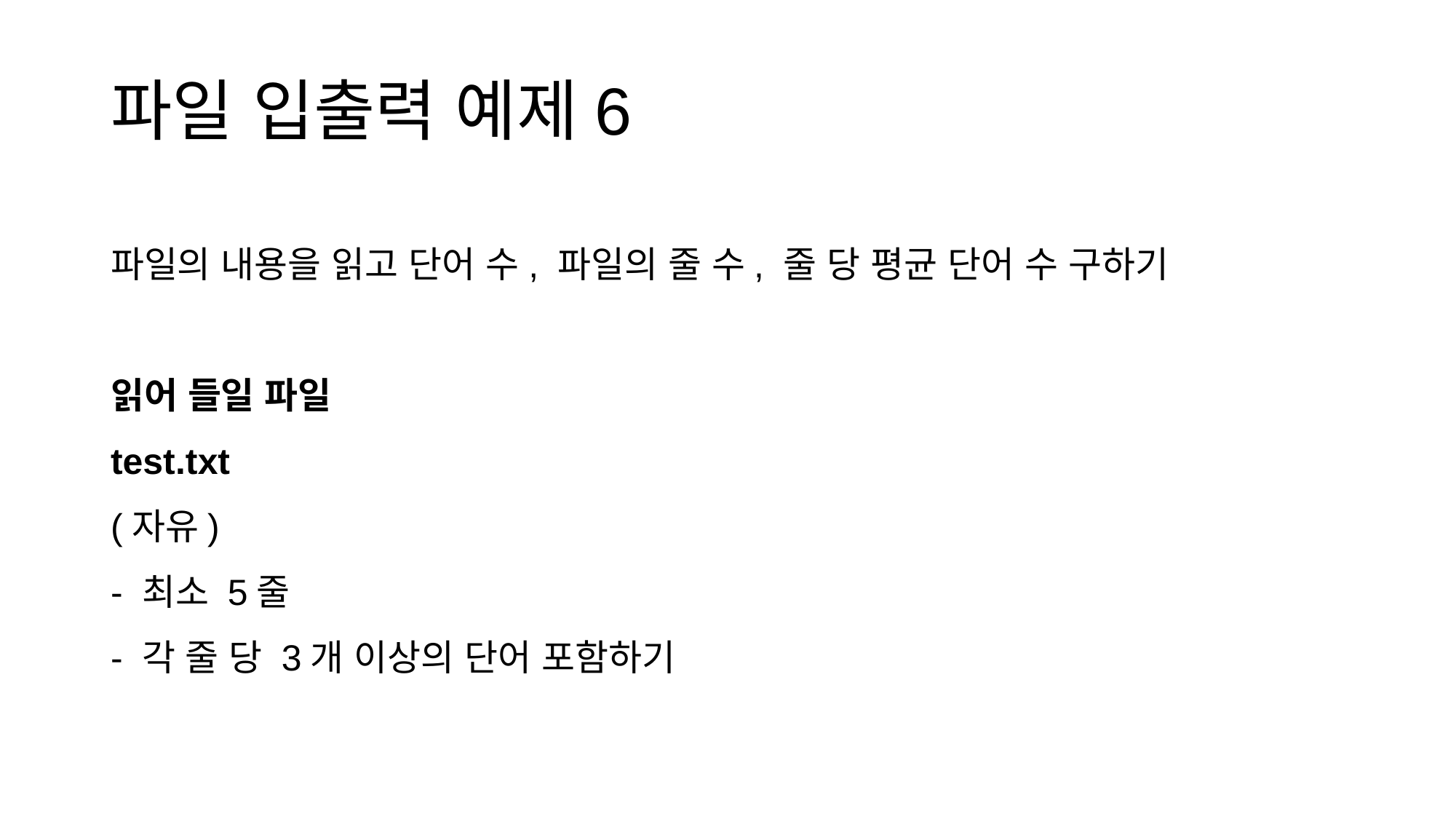

# 파일 입출력 예제6
파일의 내용을 읽고 단어 수, 파일의 줄 수, 줄 당 평균 단어 수 구하기

읽어 들일 파일
test.txt
(자유)
- 최소 5줄
- 각 줄 당 3개 이상의 단어 포함하기